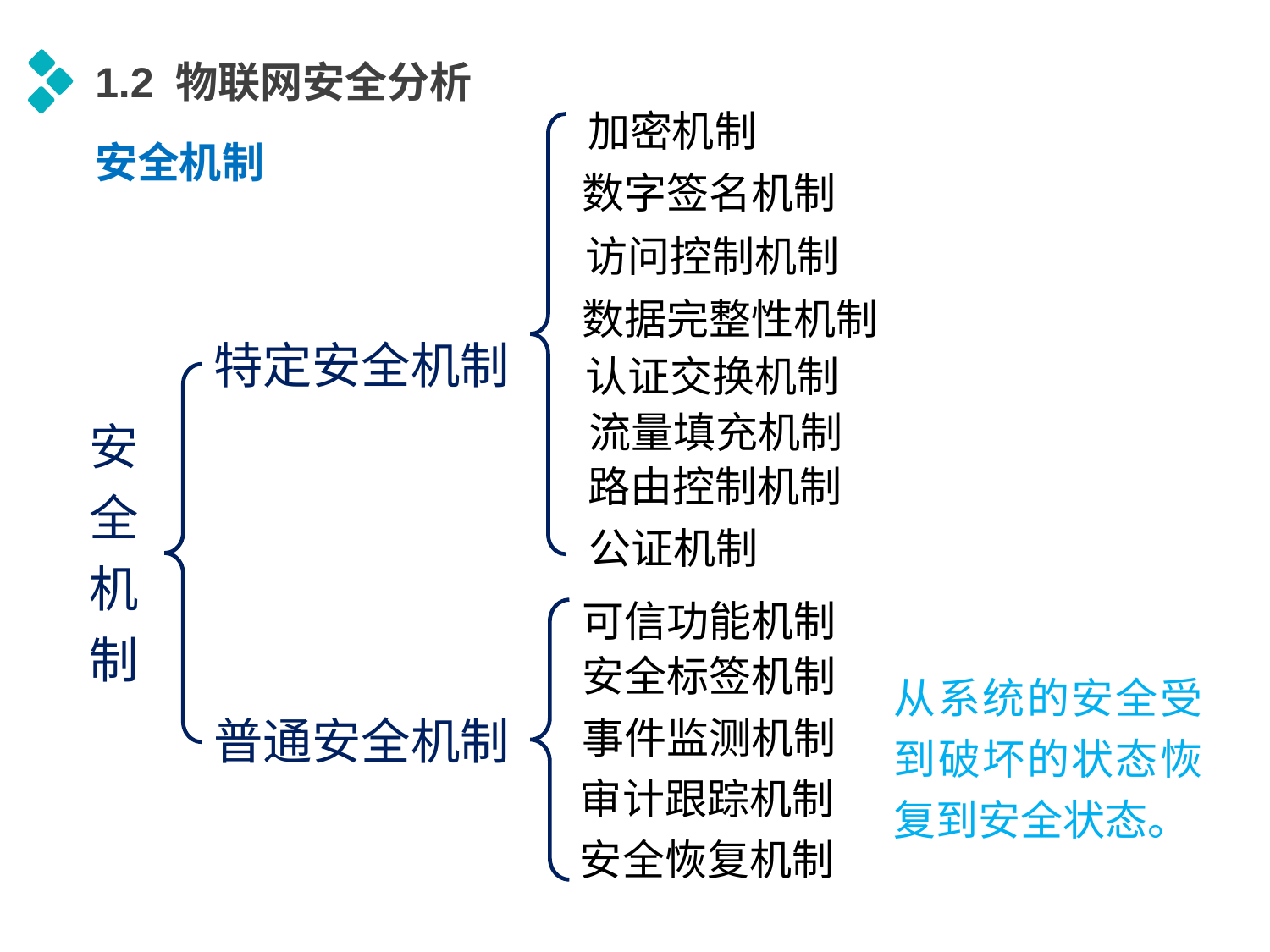

1.2 物联网安全分析

加密机制

安全机制
数字签名机制
访问控制机制
数据完整性机制
特定安全机制
认证交换机制
安全机制

流量填充机制
路由控制机制
公证机制
可信功能机制

从系统的安全受到破坏的状态恢复到安全状态。
安全标签机制
普通安全机制
事件监测机制
审计跟踪机制
安全恢复机制
延时符